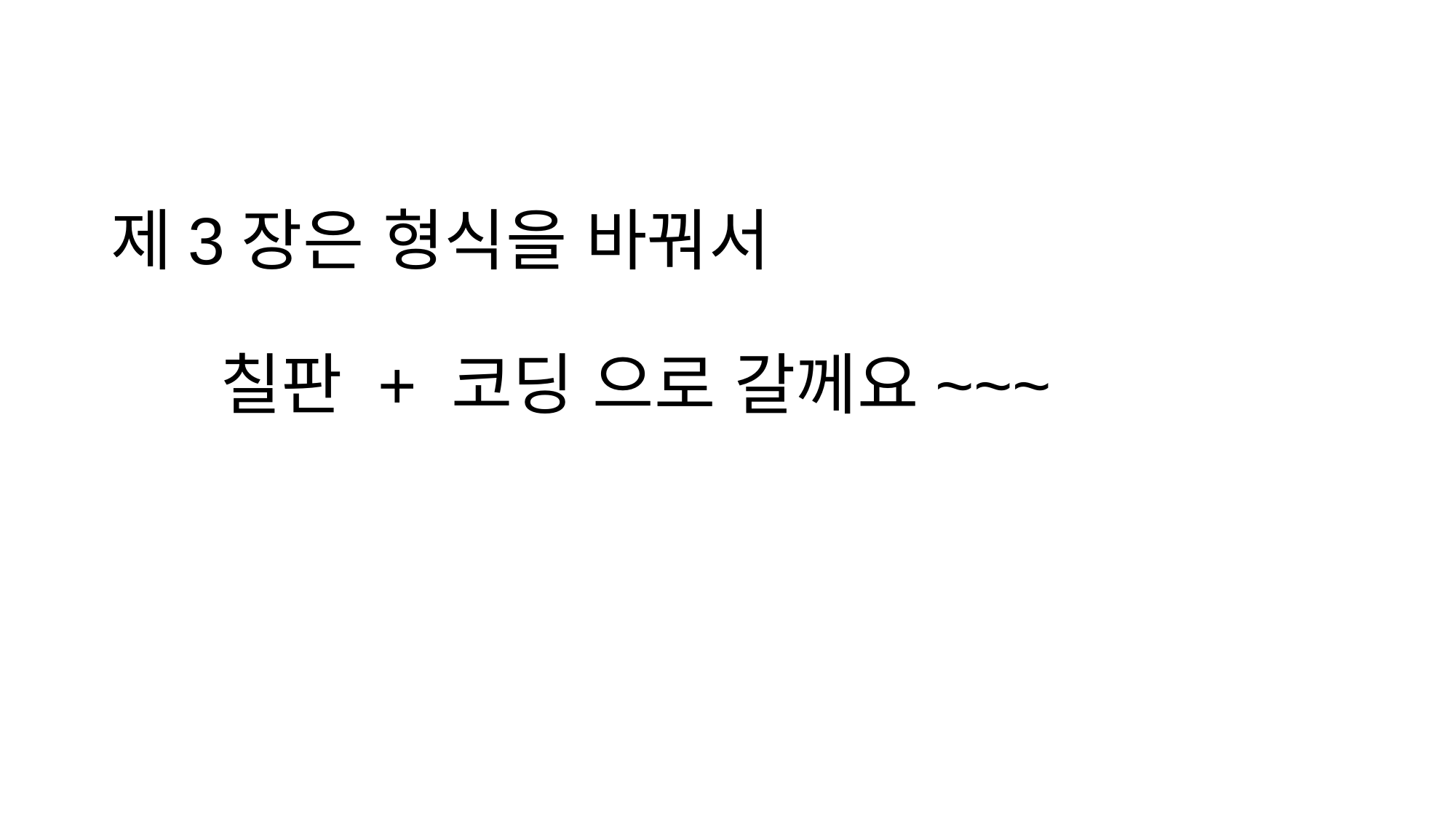

# 제3장은 형식을 바꿔서 칠판 + 코딩 으로 갈께요~~~